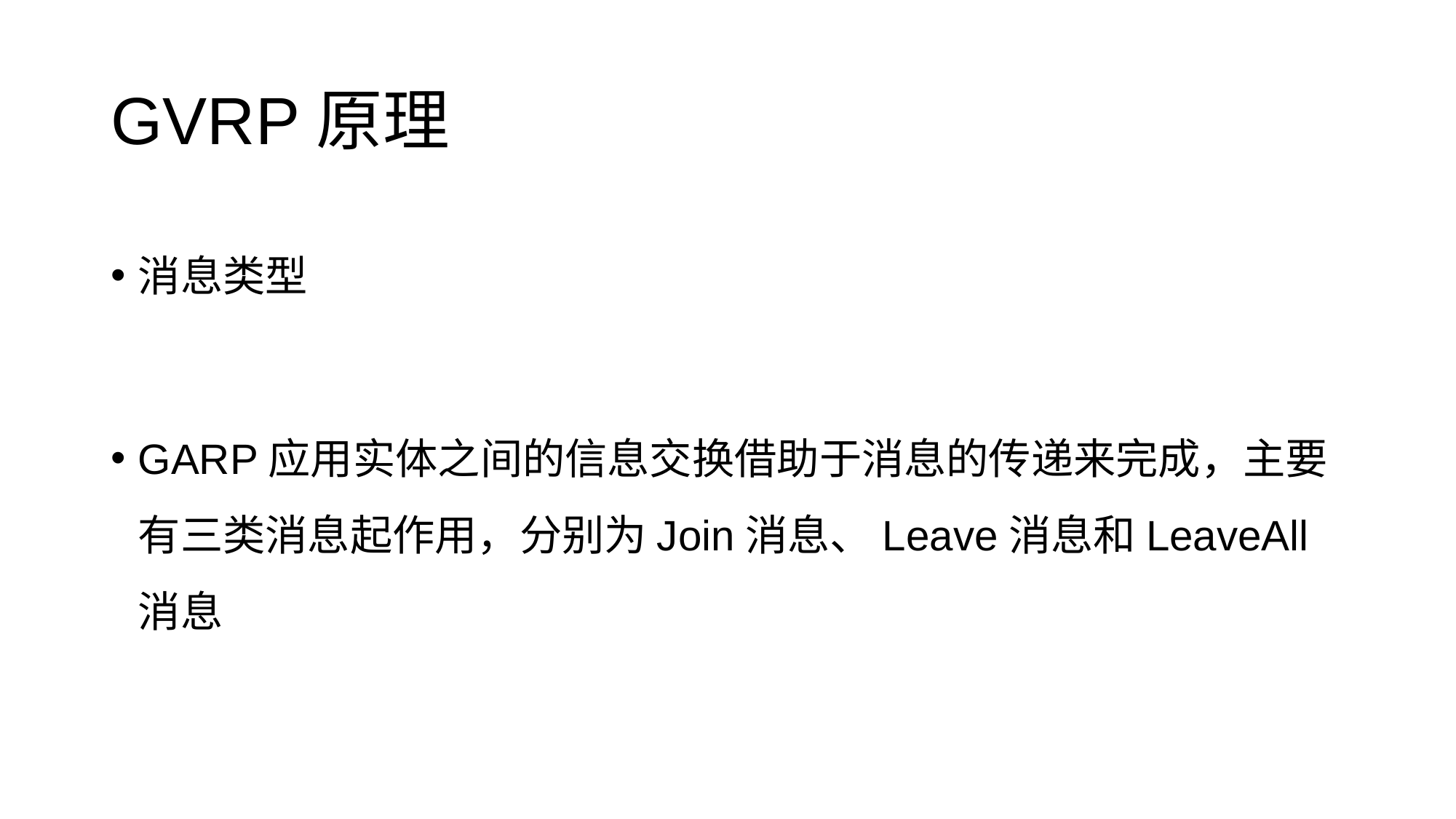

# GVRP原理
消息类型

GARP应用实体之间的信息交换借助于消息的传递来完成，主要有三类消息起作用，分别为Join消息、Leave消息和LeaveAll消息